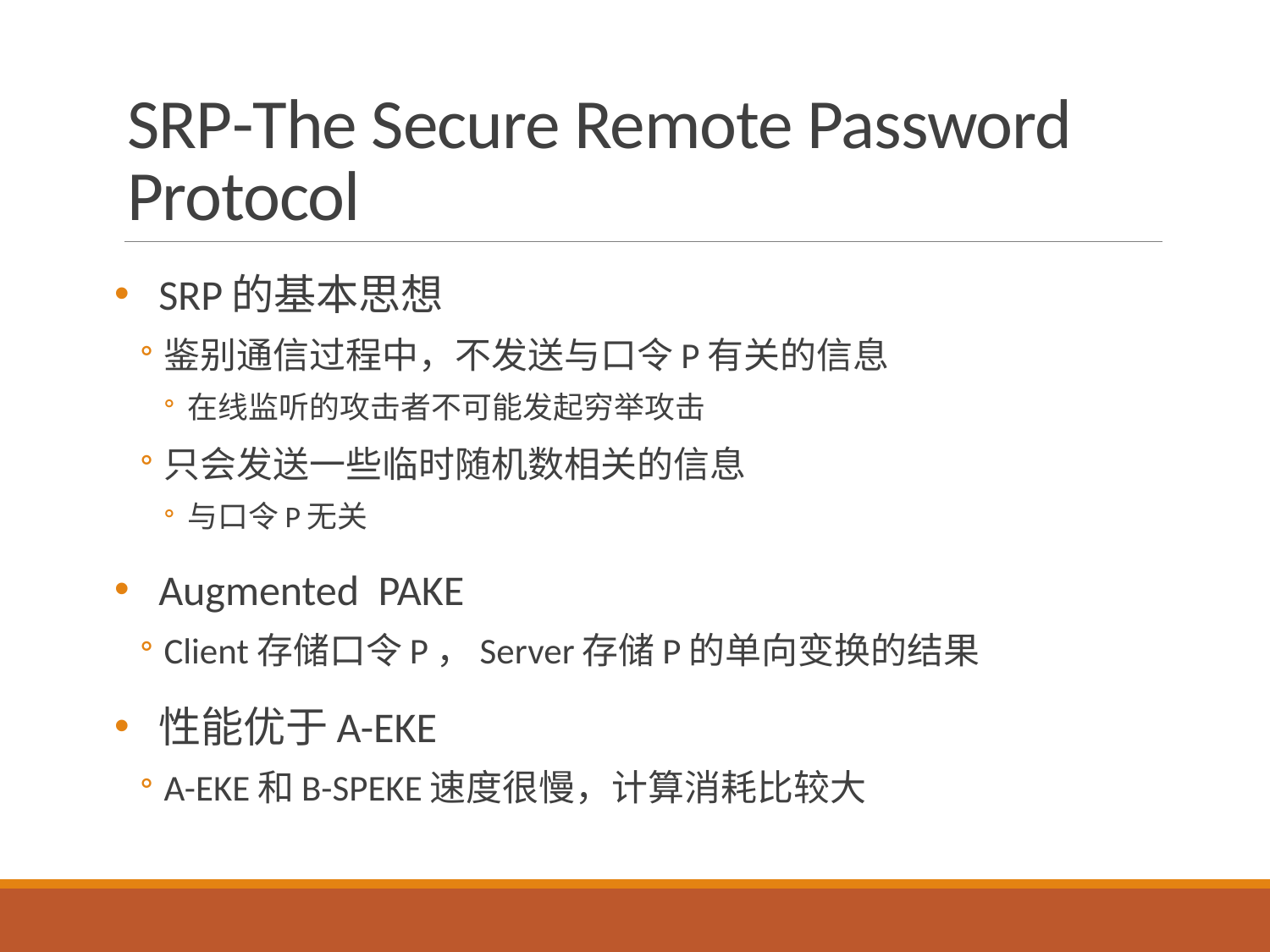

# SRP-The Secure Remote Password Protocol
SRP的基本思想
鉴别通信过程中，不发送与口令P有关的信息
在线监听的攻击者不可能发起穷举攻击
只会发送一些临时随机数相关的信息
与口令P无关
Augmented  PAKE
Client存储口令P，Server存储P的单向变换的结果
性能优于A-EKE
A-EKE和B-SPEKE速度很慢，计算消耗比较大

48